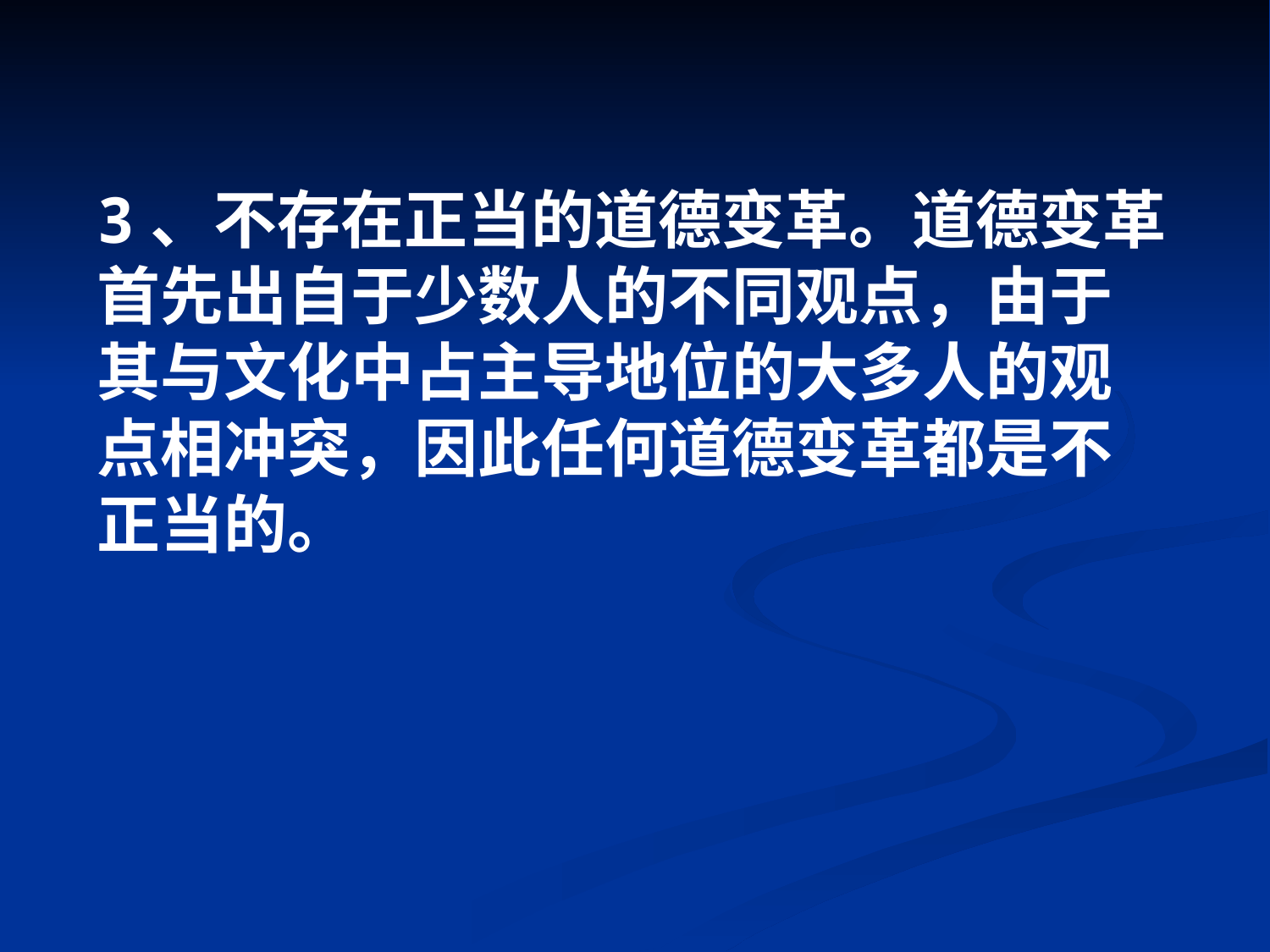

3、不存在正当的道德变革。道德变革首先出自于少数人的不同观点，由于其与文化中占主导地位的大多人的观点相冲突，因此任何道德变革都是不正当的。